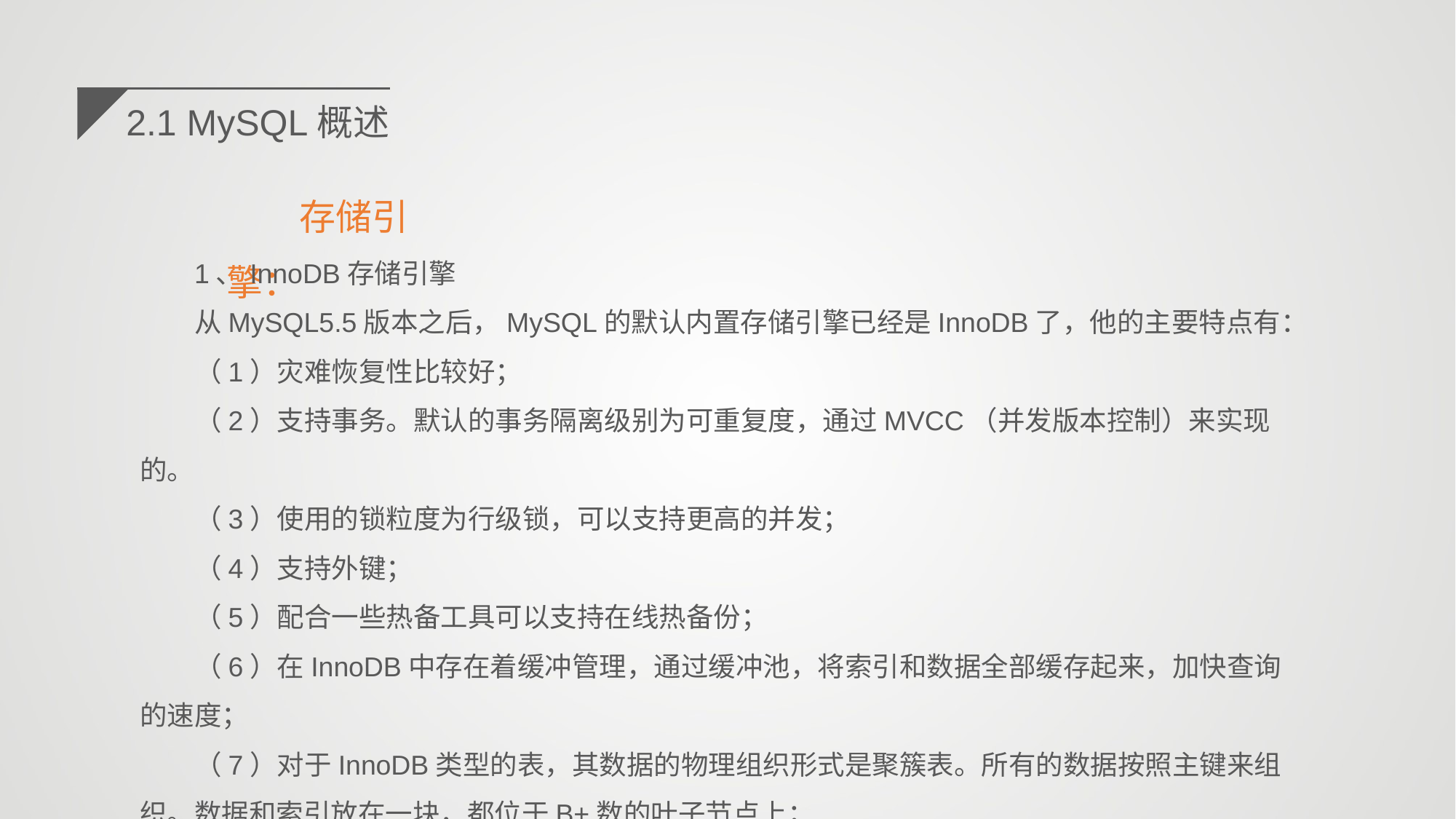

2.1 MySQL概述

存储引擎：
1、InnoDB存储引擎
从MySQL5.5版本之后，MySQL的默认内置存储引擎已经是InnoDB了，他的主要特点有：
（1）灾难恢复性比较好；
（2）支持事务。默认的事务隔离级别为可重复度，通过MVCC（并发版本控制）来实现的。
（3）使用的锁粒度为行级锁，可以支持更高的并发；
（4）支持外键；
（5）配合一些热备工具可以支持在线热备份；
（6）在InnoDB中存在着缓冲管理，通过缓冲池，将索引和数据全部缓存起来，加快查询的速度；
（7）对于InnoDB类型的表，其数据的物理组织形式是聚簇表。所有的数据按照主键来组织。数据和索引放在一块，都位于B+数的叶子节点上；